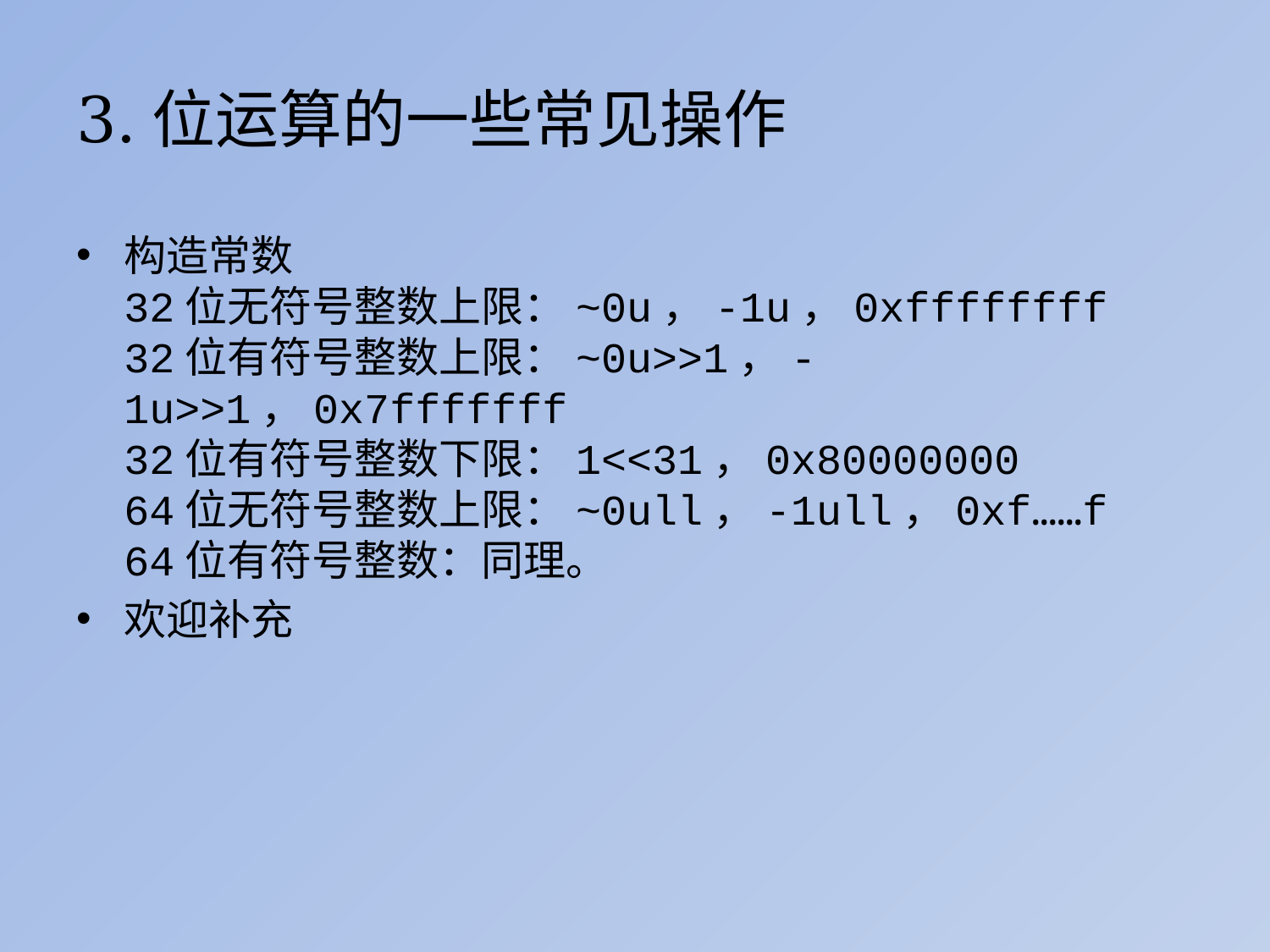

# 3.位运算的一些常见操作
构造常数
32位无符号整数上限：~0u，-1u，0xffffffff
32位有符号整数上限：~0u>>1，-1u>>1，0x7fffffff
32位有符号整数下限：1<<31，0x80000000
64位无符号整数上限：~0ull，-1ull，0xf……f
64位有符号整数：同理。
欢迎补充